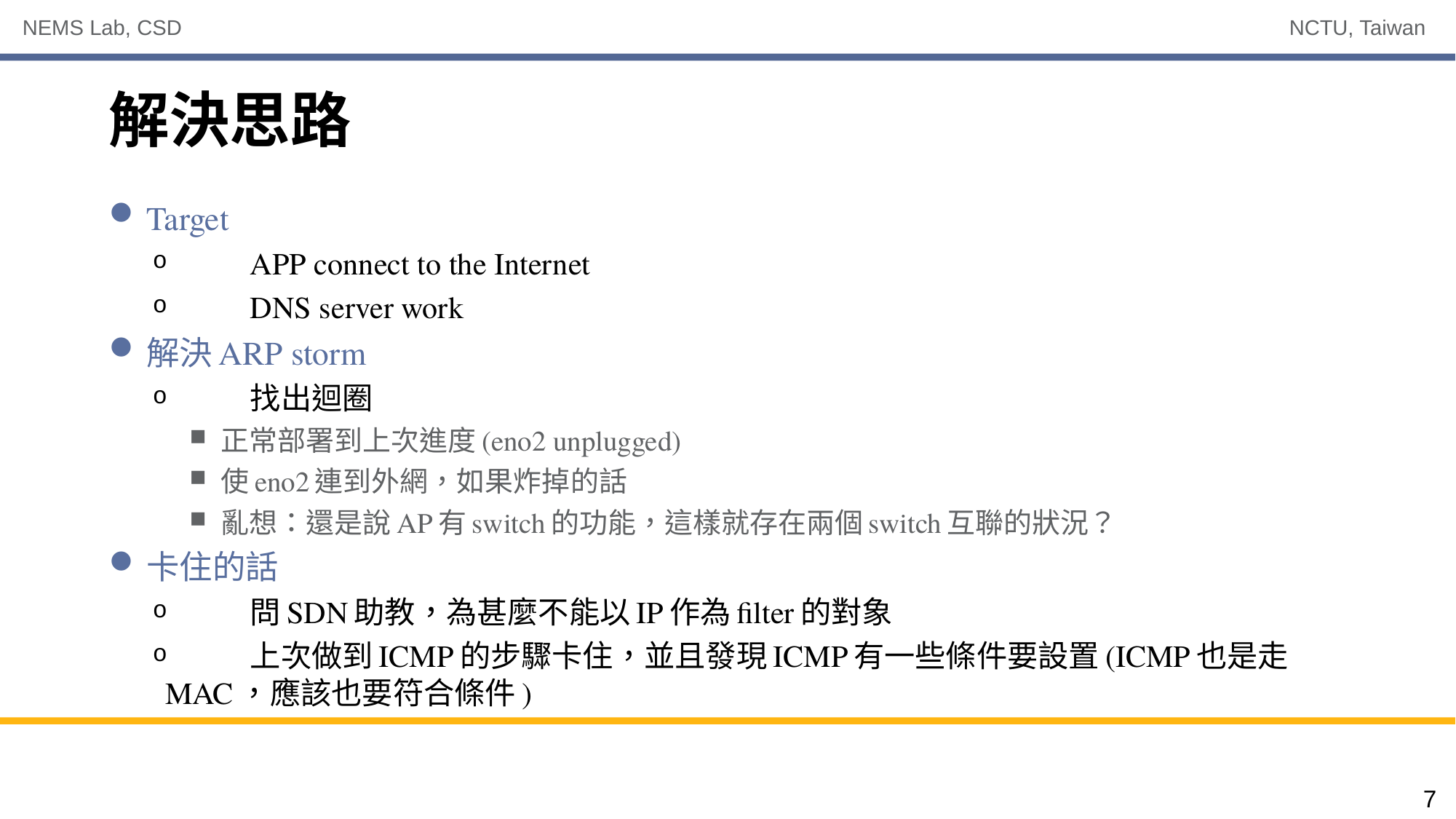

# 解決思路
Target
 	APP connect to the Internet
 	DNS server work
解決ARP storm
 	找出迴圈
正常部署到上次進度(eno2 unplugged)
使eno2連到外網，如果炸掉的話
亂想：還是說AP有switch的功能，這樣就存在兩個switch互聯的狀況？
卡住的話
 	問SDN助教，為甚麼不能以IP作為filter的對象
 	上次做到ICMP的步驟卡住，並且發現ICMP有一些條件要設置(ICMP也是走MAC，應該也要符合條件)

7